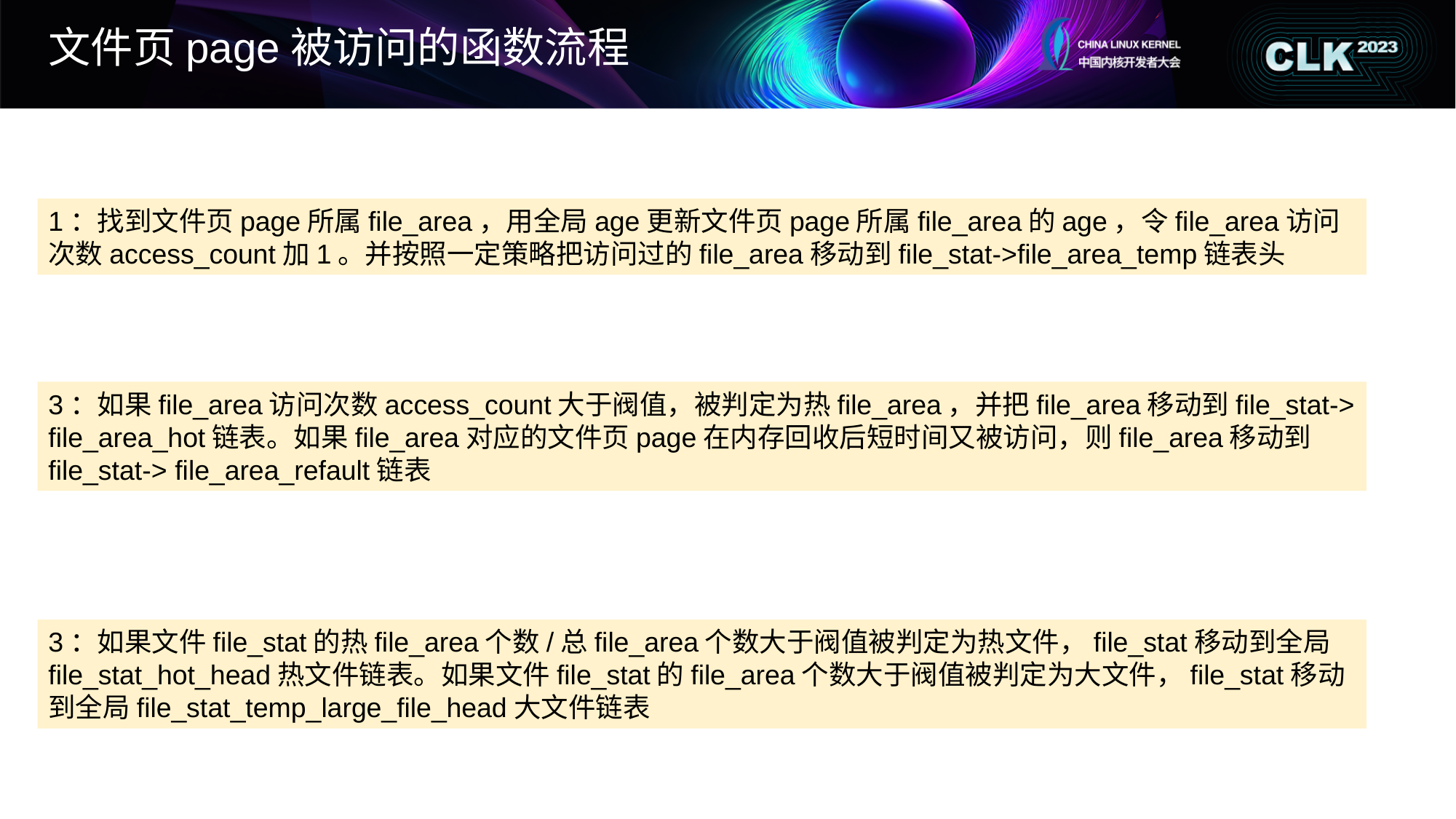

# 文件页page被访问的函数流程
1：找到文件页page所属file_area，用全局age更新文件页page所属file_area的age，令file_area访问次数access_count加1。并按照一定策略把访问过的file_area移动到file_stat->file_area_temp链表头
3：如果file_area访问次数access_count大于阀值，被判定为热file_area，并把file_area移动到file_stat-> file_area_hot链表。如果file_area对应的文件页page在内存回收后短时间又被访问，则file_area移动到file_stat-> file_area_refault链表
3：如果文件file_stat的热file_area个数/总file_area个数大于阀值被判定为热文件，file_stat移动到全局file_stat_hot_head热文件链表。如果文件file_stat的file_area个数大于阀值被判定为大文件，file_stat移动到全局file_stat_temp_large_file_head大文件链表